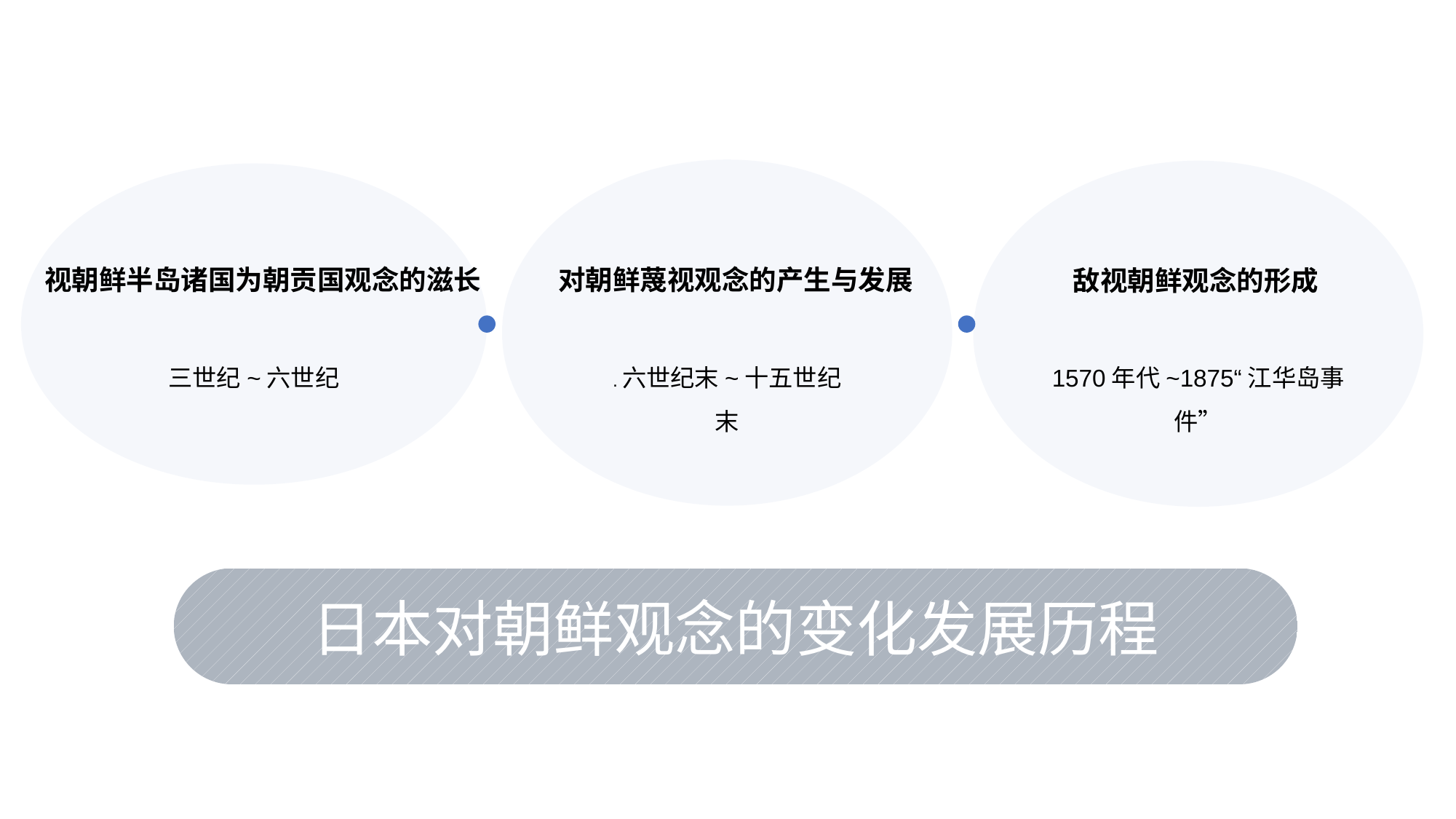

对朝鲜蔑视观念的产生与发展
.六世纪末~十五世纪末

敌视朝鲜观念的形成
1570年代~1875“江华岛事件”

视朝鲜半岛诸国为朝贡国观念的滋长
三世纪~六世纪

日本对朝鲜观念的变化发展历程